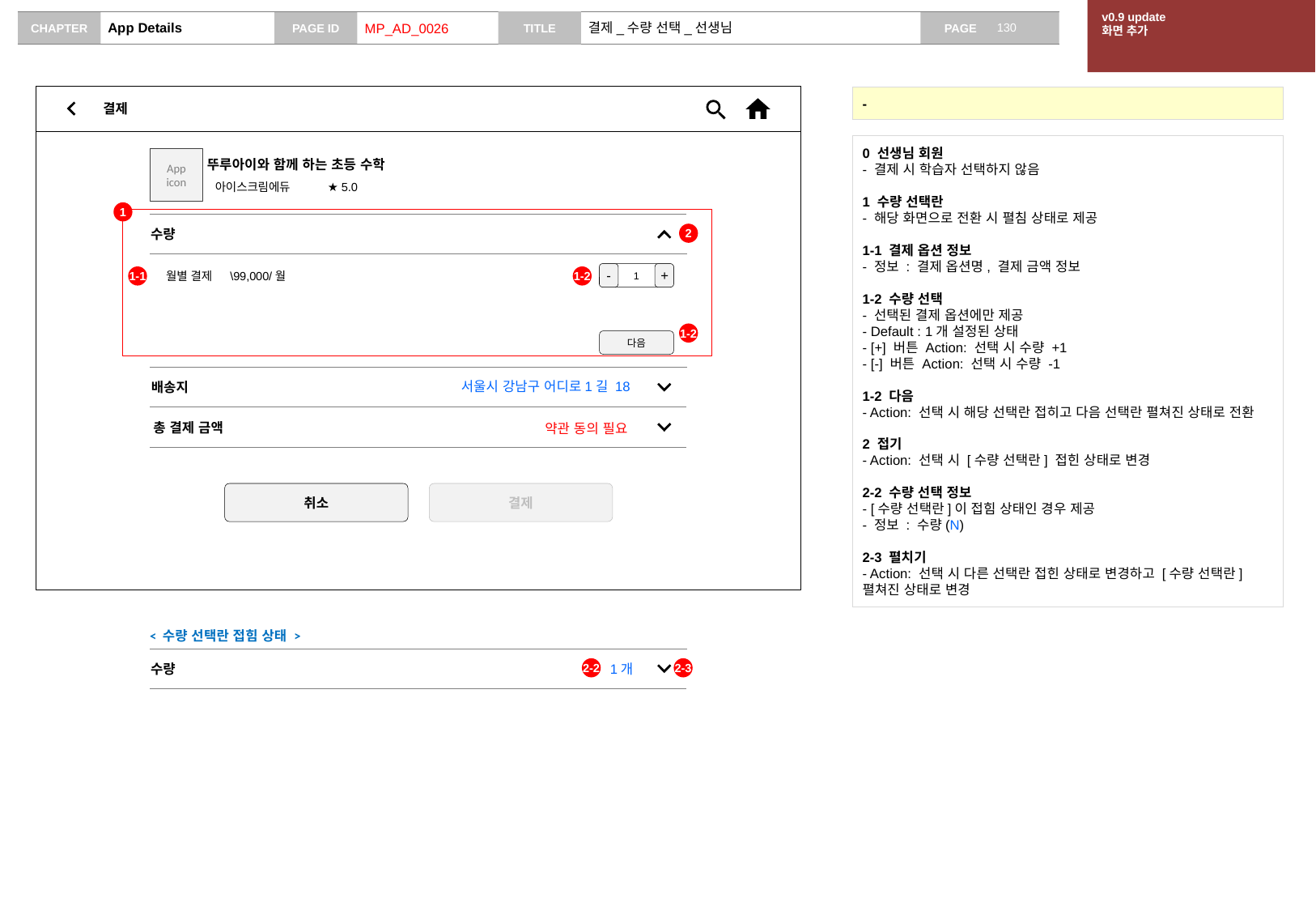

v0.9 update
화면 추가

# App Details
MP_AD_0026
결제_수량 선택_선생님

결제
-

0 선생님 회원
- 결제 시 학습자 선택하지 않음

1 수량 선택란
- 해당 화면으로 전환 시 펼침 상태로 제공

1-1 결제 옵션 정보
- 정보 : 결제 옵션명, 결제 금액 정보
1-2 수량 선택
- 선택된 결제 옵션에만 제공
- Default : 1개 설정된 상태
- [+] 버튼 Action: 선택 시 수량 +1
- [-] 버튼 Action: 선택 시 수량 -1
1-2 다음
- Action: 선택 시 해당 선택란 접히고 다음 선택란 펼쳐진 상태로 전환

2 접기
- Action: 선택 시 [수량 선택란] 접힌 상태로 변경

2-2 수량 선택 정보
- [수량 선택란]이 접힘 상태인 경우 제공
- 정보 : 수량(N)

2-3 펼치기
- Action: 선택 시 다른 선택란 접힌 상태로 변경하고 [수량 선택란] 펼쳐진 상태로 변경
App
icon
뚜루아이와 함께 하는 초등 수학
아이스크림에듀
★ 5.0
1

2
수량

-
1
+
1-1
1-2
월별 결제
\99,000/월
1-2
다음
서울시 강남구 어디로1길 18
배송지

총 결제 금액

약관 동의 필요
취소
결제
< 수량 선택란 접힘 상태 >
2-2
2-3
1개
수량